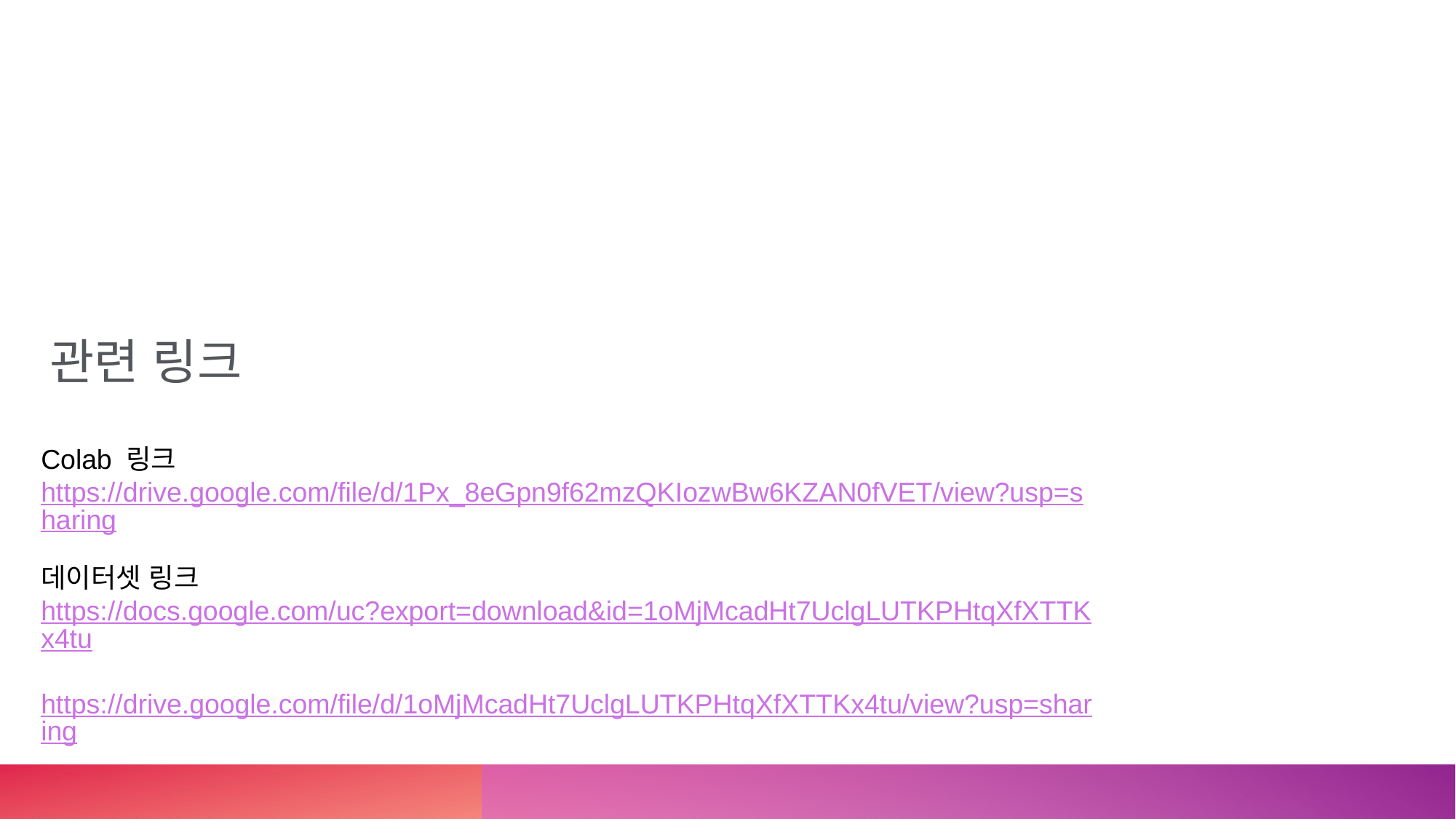

관련 링크
Colab 링크
https://drive.google.com/file/d/1Px_8eGpn9f62mzQKIozwBw6KZAN0fVET/view?usp=sharing
데이터셋 링크
https://docs.google.com/uc?export=download&id=1oMjMcadHt7UclgLUTKPHtqXfXTTKx4tu
https://drive.google.com/file/d/1oMjMcadHt7UclgLUTKPHtqXfXTTKx4tu/view?usp=sharing